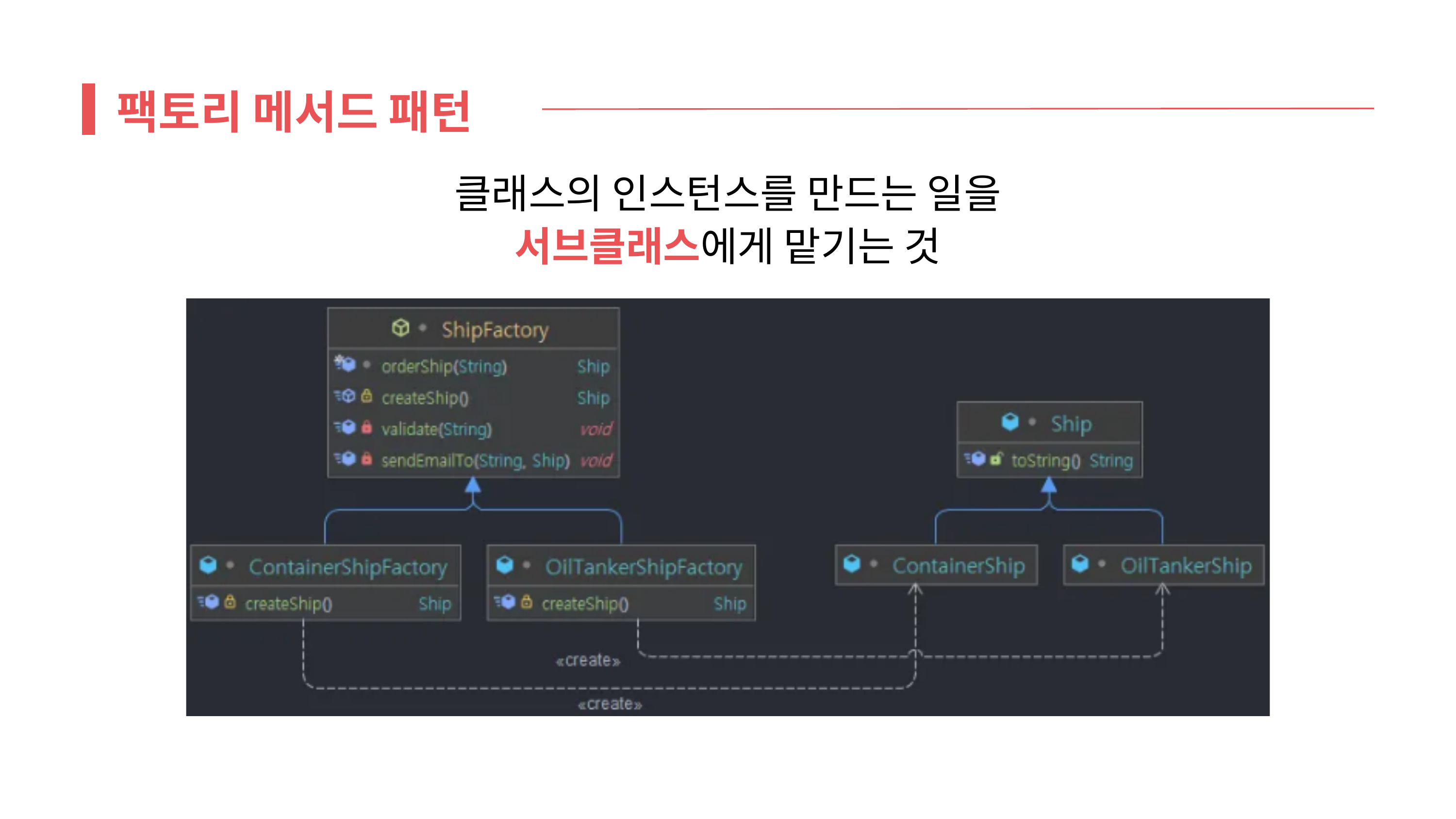

팩토리 메서드 패턴

클래스의 인스턴스를 만드는 일을
서브클래스에게 맡기는 것